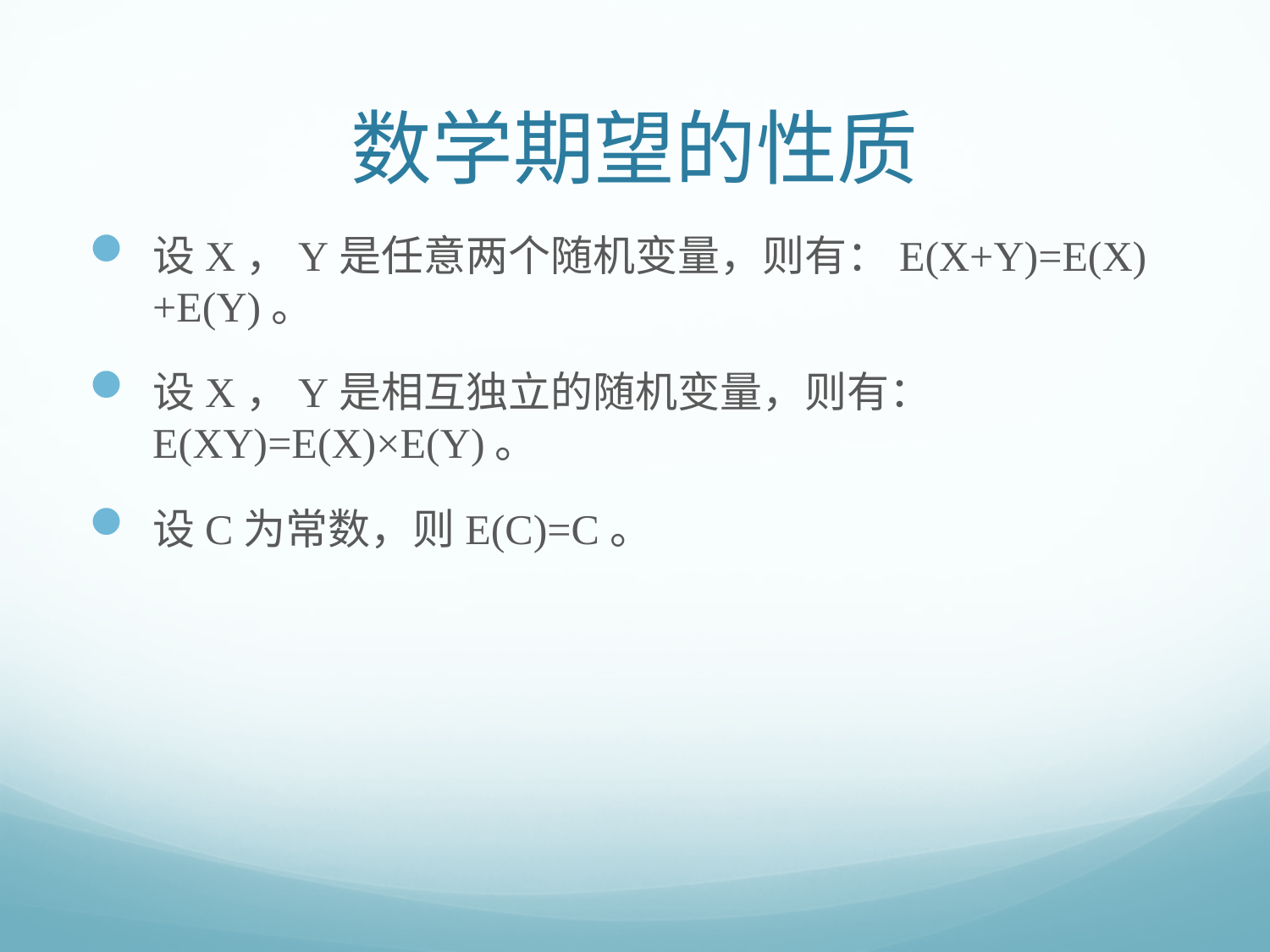

# 数学期望的性质
设X，Y是任意两个随机变量，则有：E(X+Y)=E(X)+E(Y)。
设X，Y是相互独立的随机变量，则有：E(XY)=E(X)×E(Y)。
设C为常数，则E(C)=C。